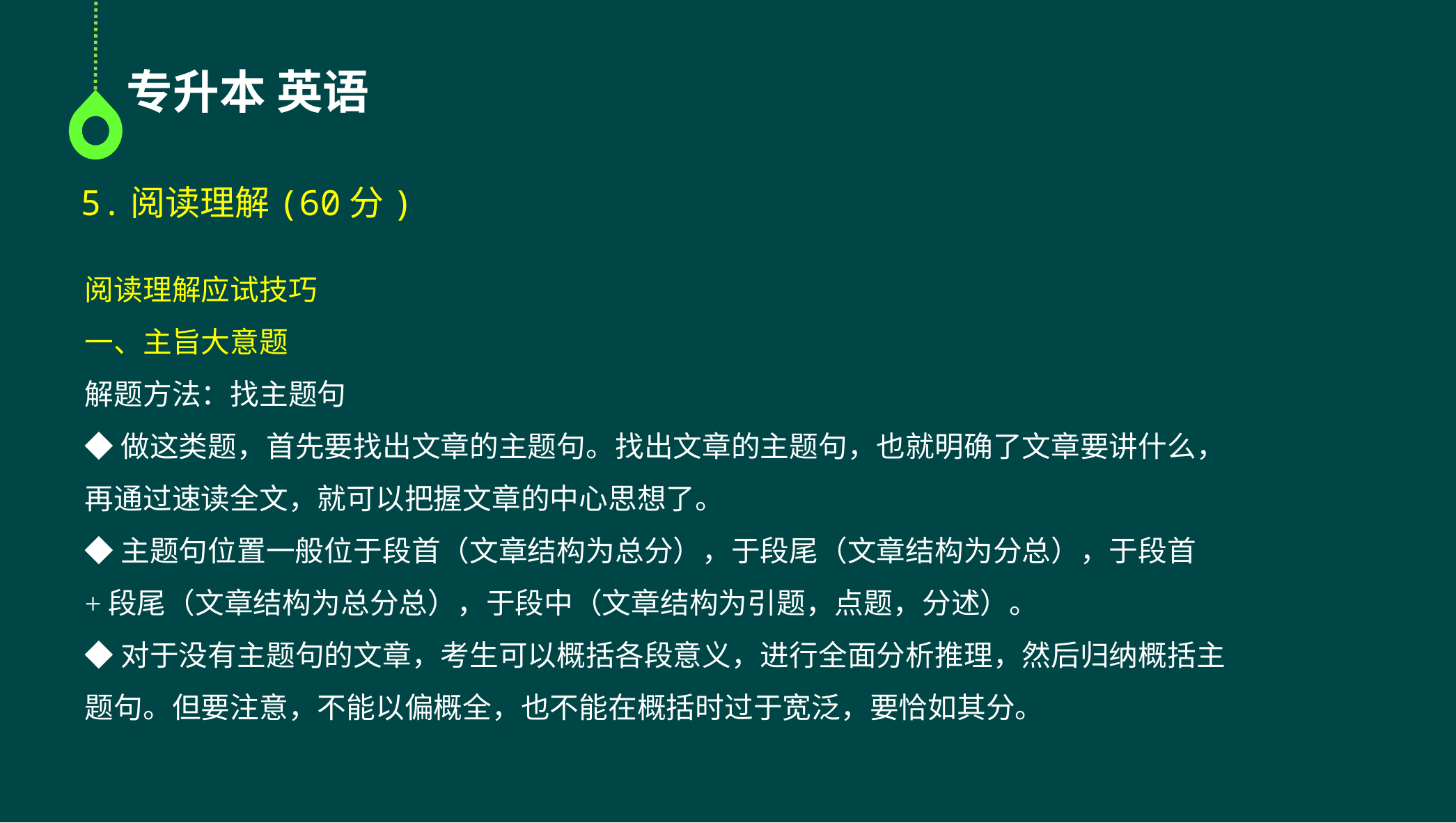

专升本 英语
5.阅读理解(60分)
阅读理解应试技巧
一、主旨大意题
解题方法：找主题句
◆做这类题，首先要找出文章的主题句。找出文章的主题句，也就明确了文章要讲什么，再通过速读全文，就可以把握文章的中心思想了。
◆主题句位置一般位于段首（文章结构为总分），于段尾（文章结构为分总），于段首+段尾（文章结构为总分总），于段中（文章结构为引题，点题，分述）。
◆对于没有主题句的文章，考生可以概括各段意义，进行全面分析推理，然后归纳概括主题句。但要注意，不能以偏概全，也不能在概括时过于宽泛，要恰如其分。